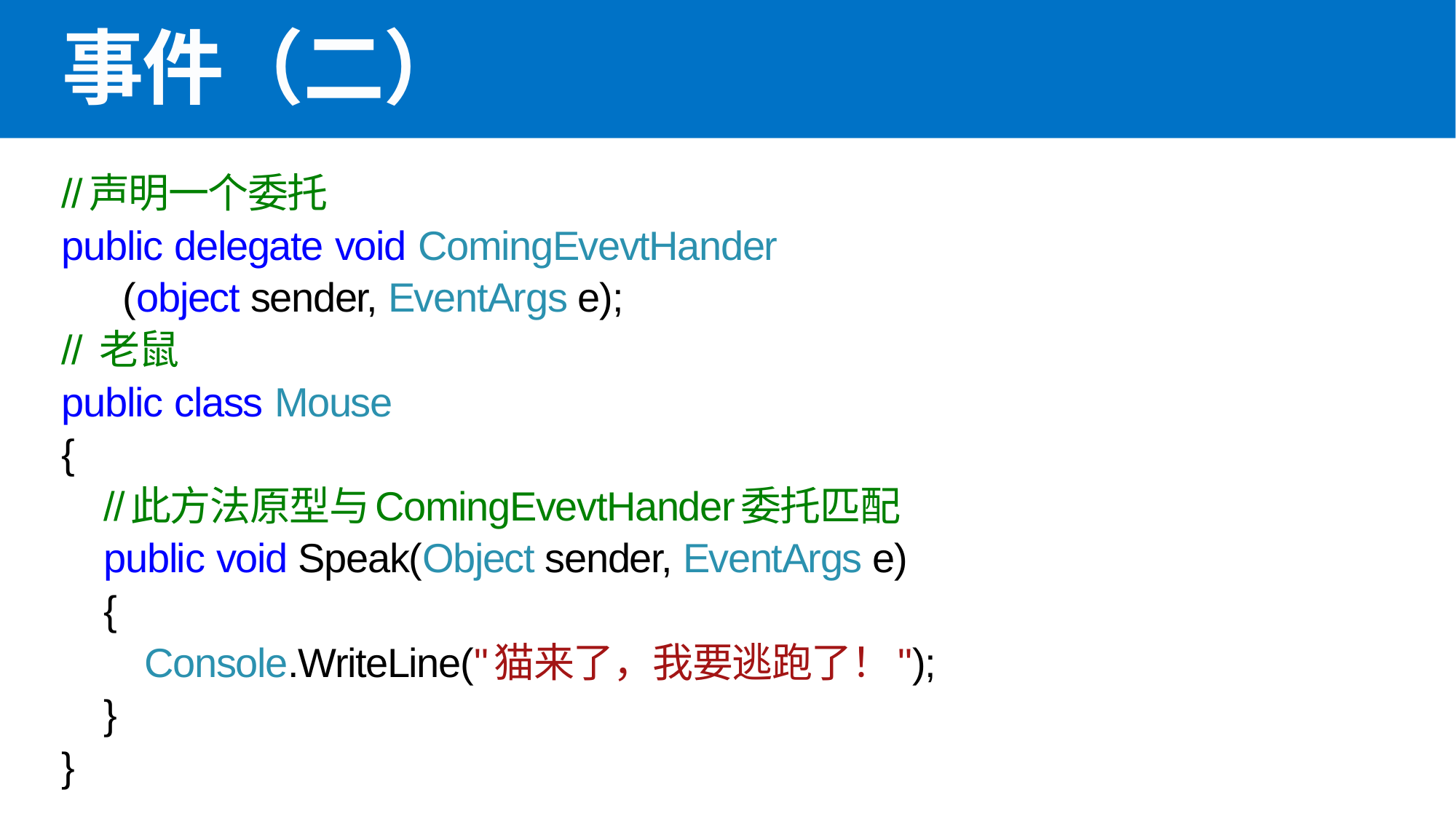

# 事件（二）
//声明一个委托
public delegate void ComingEvevtHander
					(object sender, EventArgs e);
// 老鼠
public class Mouse
{
    //此方法原型与ComingEvevtHander委托匹配
    public void Speak(Object sender, EventArgs e)
    {
        Console.WriteLine("猫来了，我要逃跑了！");
    }
}